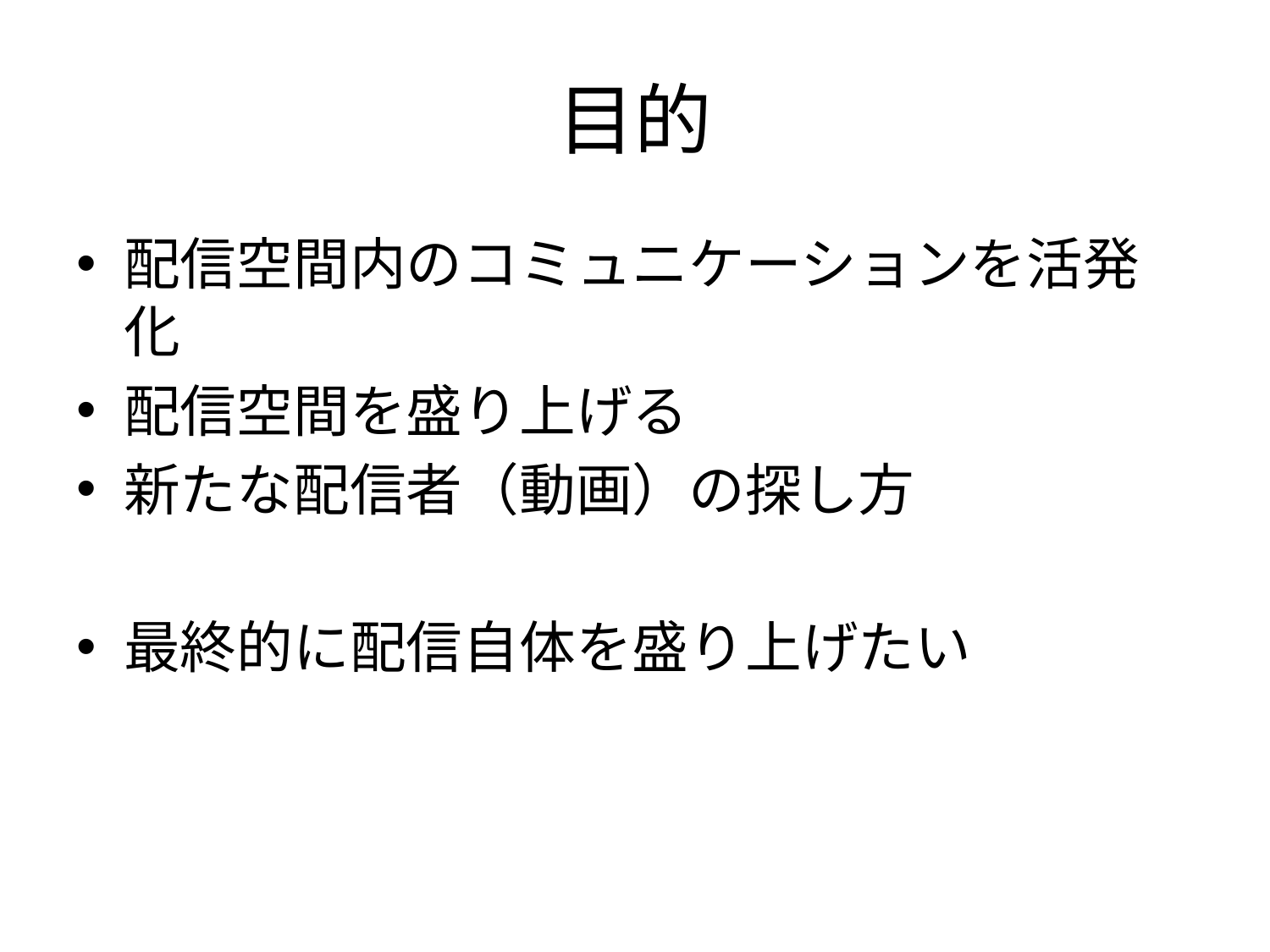

# 目的
配信空間内のコミュニケーションを活発化
配信空間を盛り上げる
新たな配信者（動画）の探し方

最終的に配信自体を盛り上げたい